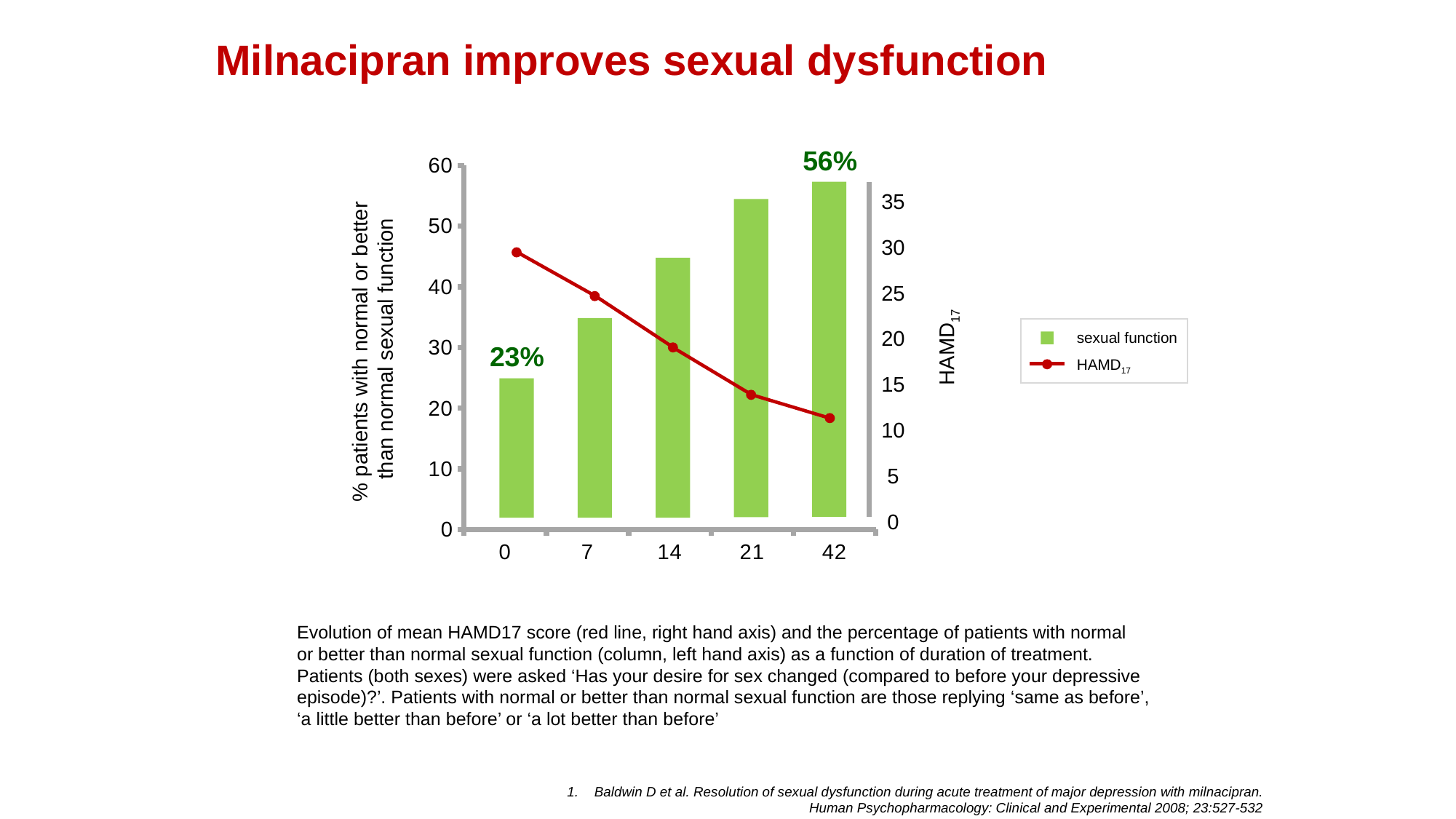

Milnacipran improves sexual dysfunction
56%

### Chart

| Category | 계열 1 | 계열 2 |
|---|---|---|
| 0 | 0.0 | 5.0 |
| 7 | 20.0 | 4.4 |
| 14 | None | 1.8 |
| 21 | None | 2.8 |
| 42 | 50.0 | 30.0 |
35
30
25
20
15
10
5
0

% patients with normal or better
 than normal sexual function
23%

HAMD17

sexual function

HAMD17

Evolution of mean HAMD17 score (red line, right hand axis) and the percentage of patients with normal
or better than normal sexual function (column, left hand axis) as a function of duration of treatment.
Patients (both sexes) were asked ‘Has your desire for sex changed (compared to before your depressive
episode)?’. Patients with normal or better than normal sexual function are those replying ‘same as before’,
‘a little better than before’ or ‘a lot better than before’
Baldwin D et al. Resolution of sexual dysfunction during acute treatment of major depression with milnacipran.
Human Psychopharmacology: Clinical and Experimental 2008; 23:527-532